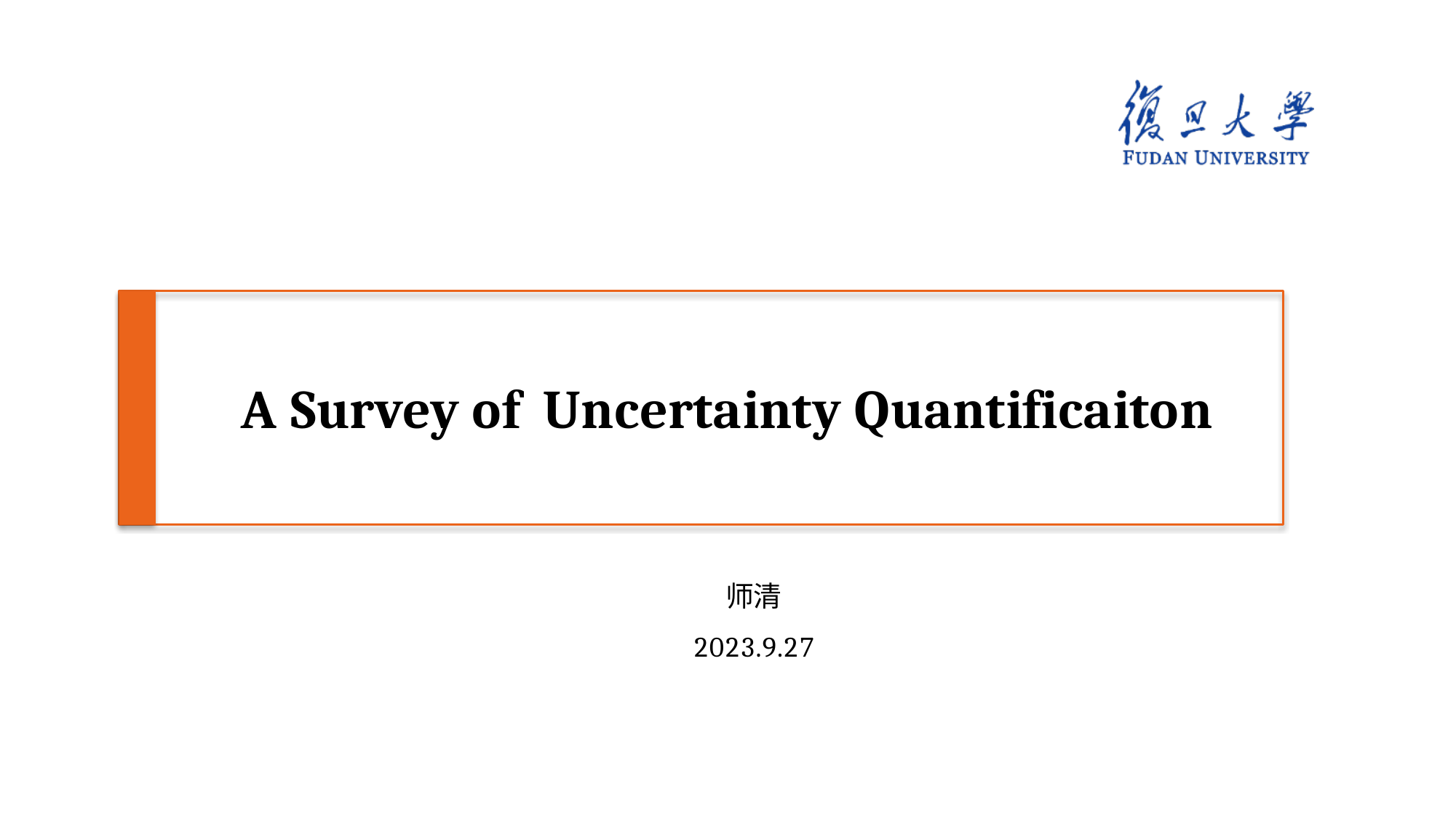

# A Survey of  Uncertainty Quantificaiton
师清
2023.9.27